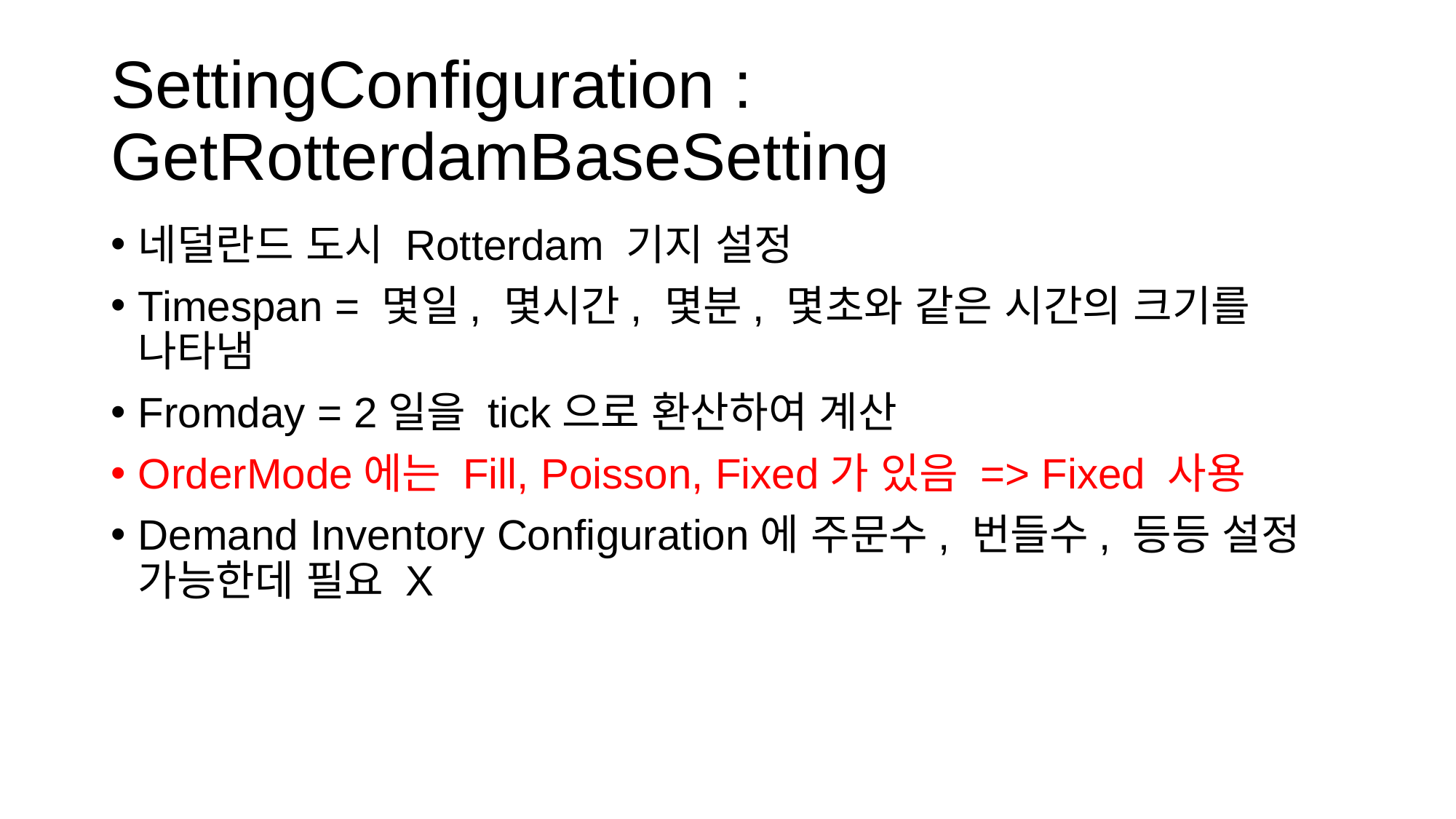

# SettingConfiguration : GetRotterdamBaseSetting
네덜란드 도시 Rotterdam 기지 설정
Timespan = 몇일, 몇시간, 몇분, 몇초와 같은 시간의 크기를 나타냄
Fromday = 2일을 tick으로 환산하여 계산
OrderMode에는 Fill, Poisson, Fixed가 있음 => Fixed 사용
Demand Inventory Configuration에 주문수, 번들수, 등등 설정 가능한데 필요 X